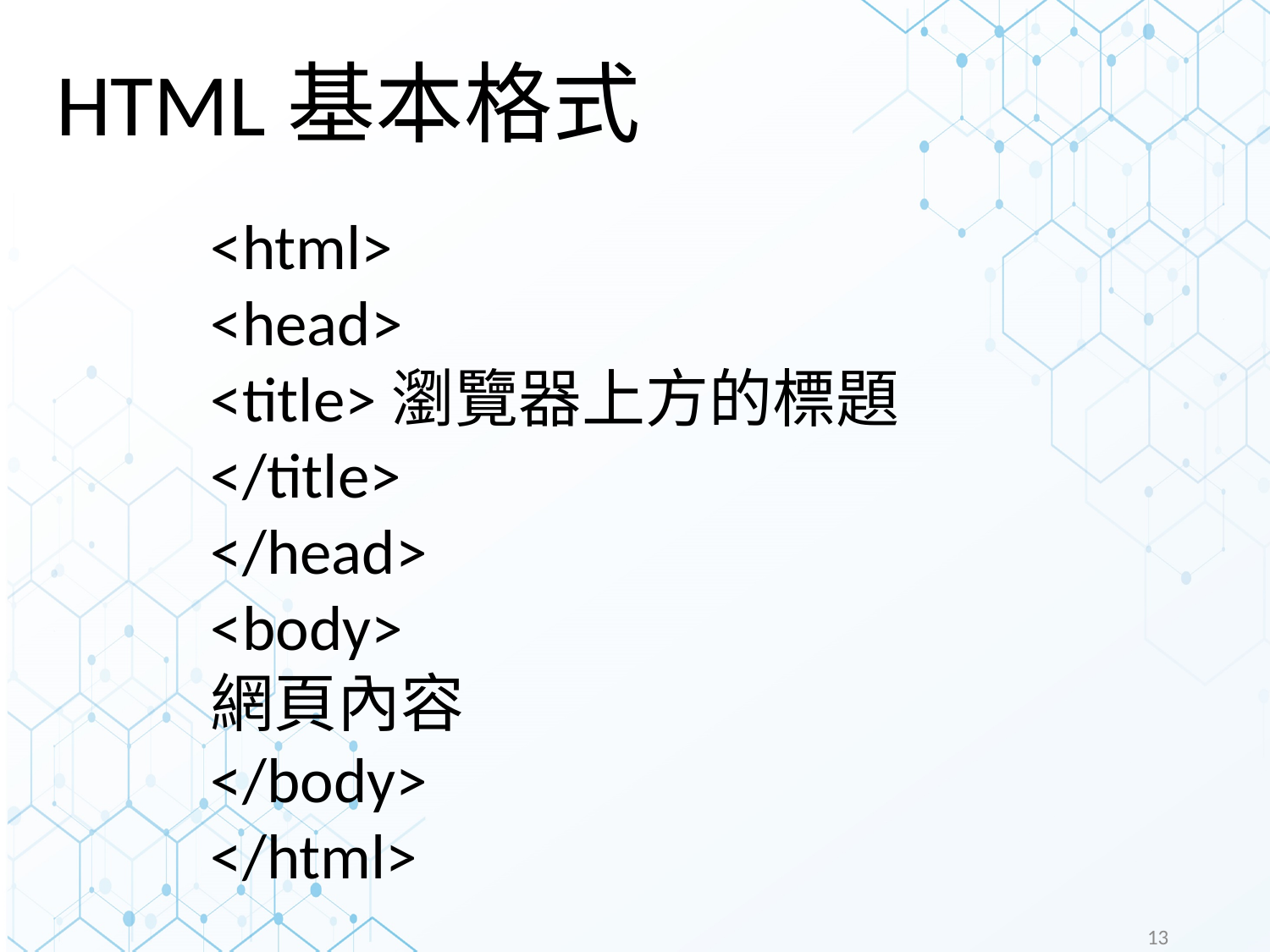

# HTML基本格式
<html>
<head>
<title>瀏覽器上方的標題
</title>
</head>
<body>
網頁內容
</body>
</html>